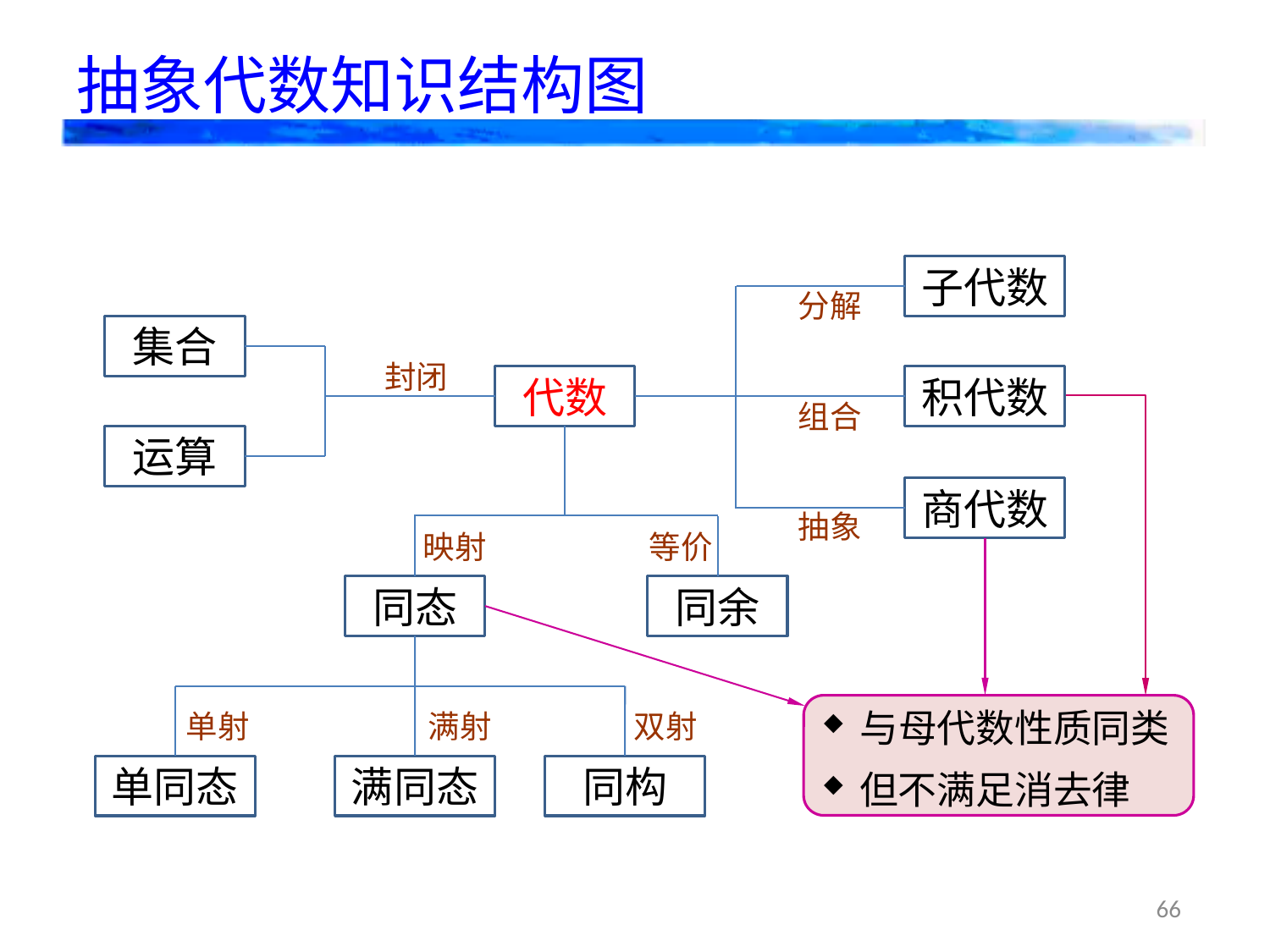

# 抽象代数知识结构图
子代数
分解
积代数
组合
商代数
抽象
集合
封闭
代数

与母代数性质同类
但不满足消去律
运算
映射
等价
同余
同态
单射
满射
双射
单同态
满同态
同构
66